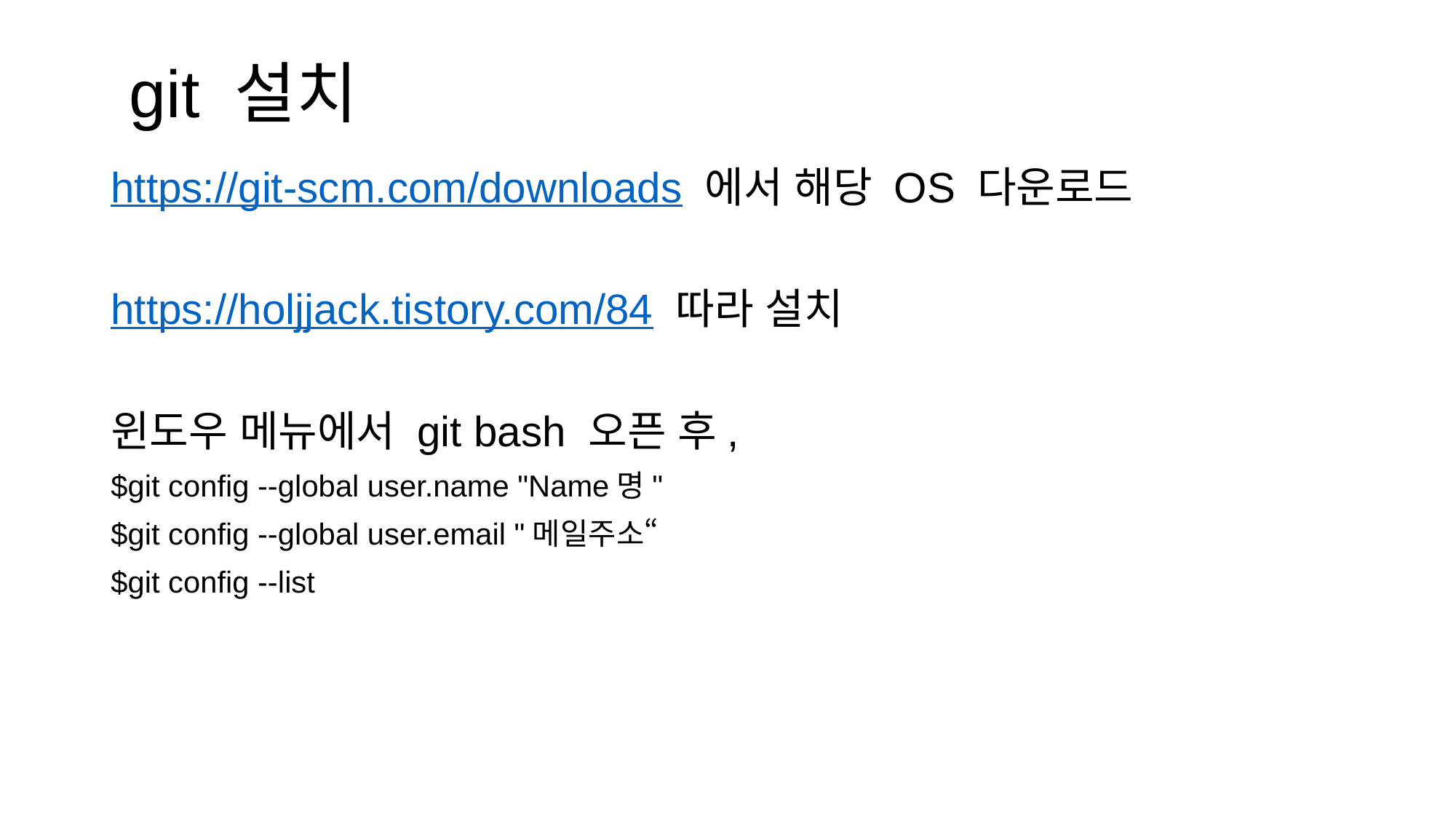

# git 설치
https://git-scm.com/downloads 에서 해당 OS 다운로드

https://holjjack.tistory.com/84 따라 설치

윈도우 메뉴에서 git bash 오픈 후,
$git config --global user.name "Name명"
$git config --global user.email "메일주소“
$git config --list